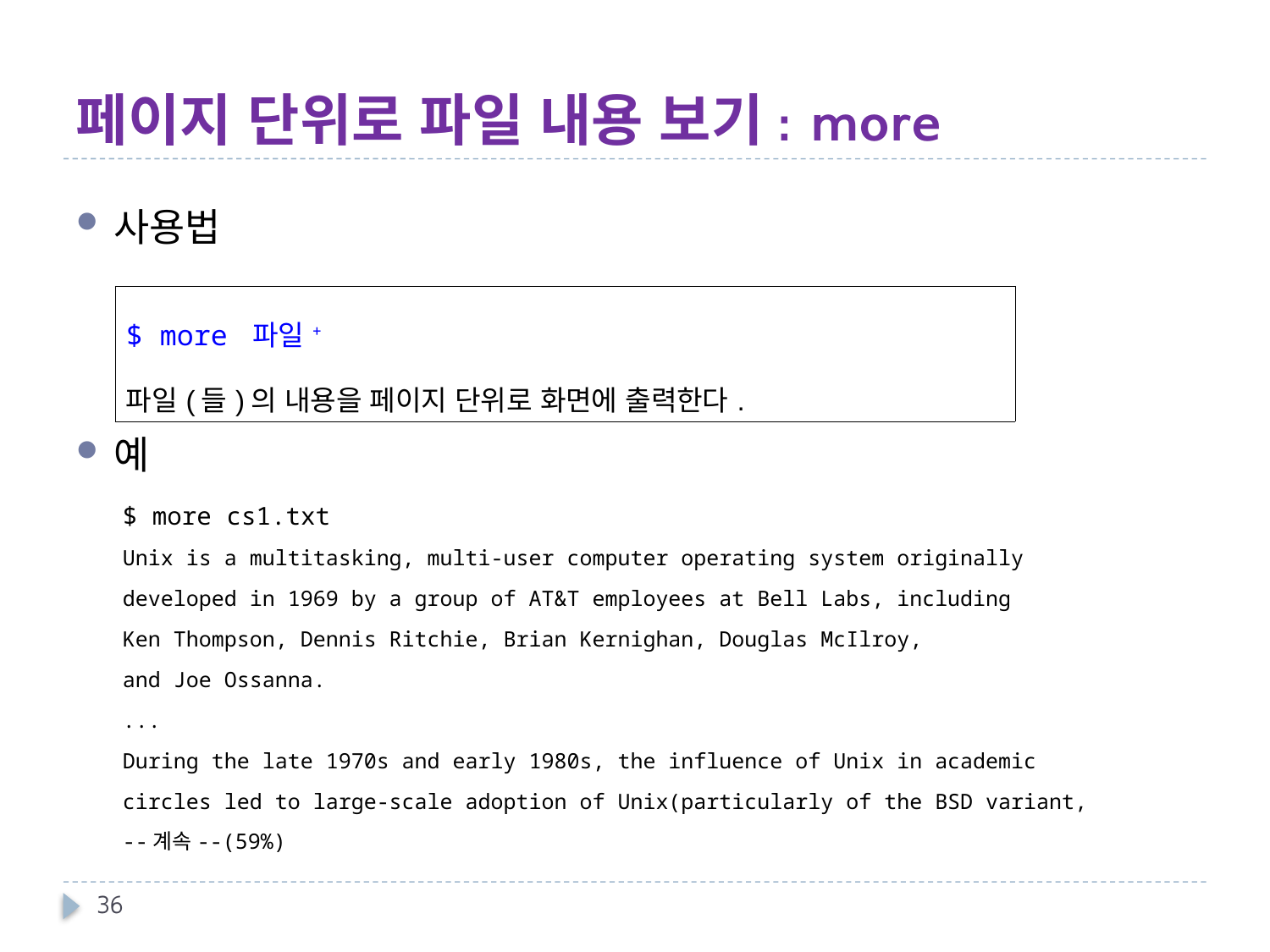

# 페이지 단위로 파일 내용 보기: more
사용법

예
| $ more 파일+ 파일(들)의 내용을 페이지 단위로 화면에 출력한다. |
| --- |
$ more cs1.txt
Unix is a multitasking, multi-user computer operating system originally
developed in 1969 by a group of AT&T employees at Bell Labs, including
Ken Thompson, Dennis Ritchie, Brian Kernighan, Douglas McIlroy,
and Joe Ossanna.
...
During the late 1970s and early 1980s, the influence of Unix in academic
circles led to large-scale adoption of Unix(particularly of the BSD variant,
--계속--(59%)
36